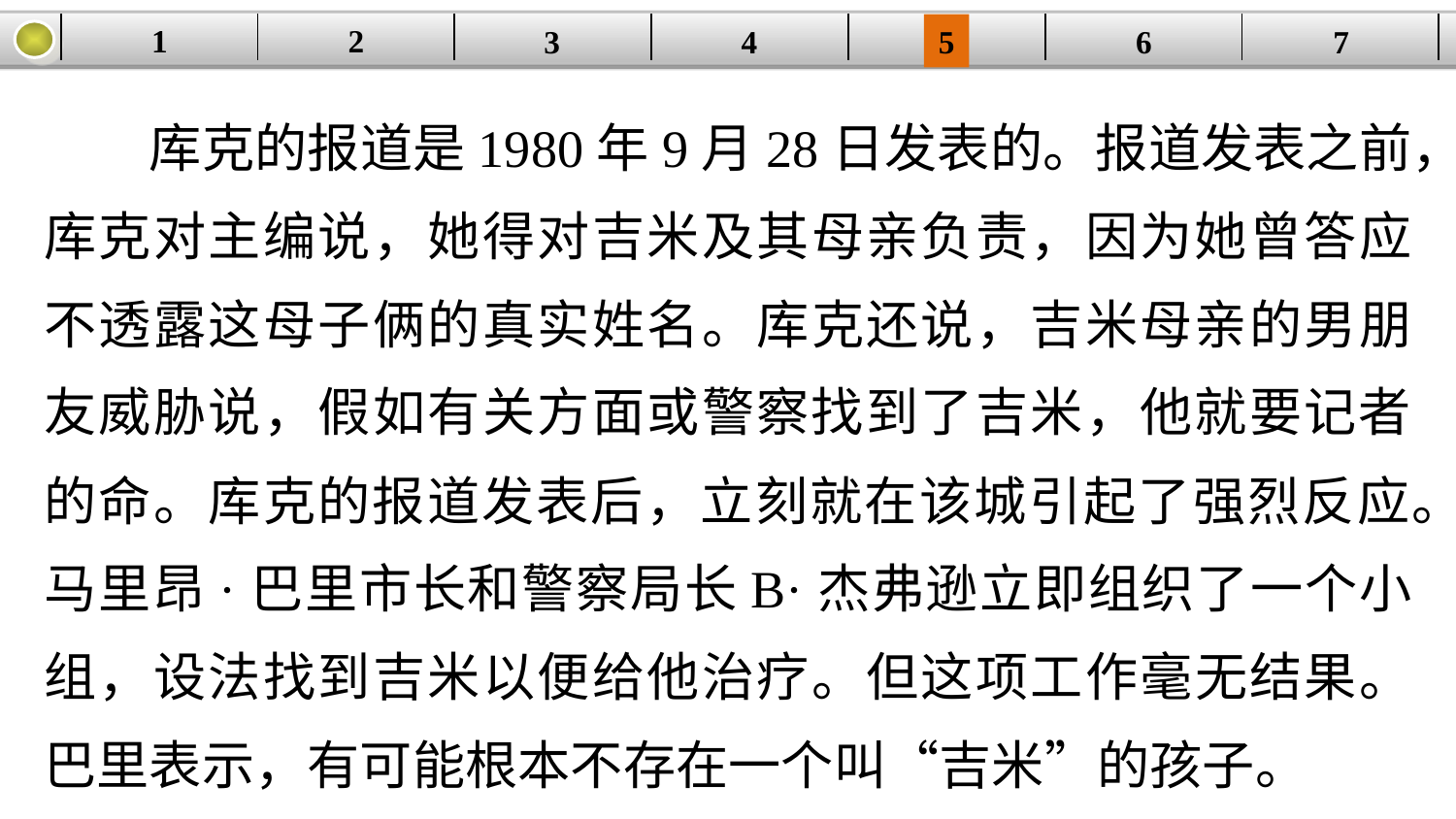

1
2
|  |  |  |  |  |  |  |
| --- | --- | --- | --- | --- | --- | --- |
3
4
5
6
7

库克的报道是1980年9月28日发表的。报道发表之前，库克对主编说，她得对吉米及其母亲负责，因为她曾答应不透露这母子俩的真实姓名。库克还说，吉米母亲的男朋友威胁说，假如有关方面或警察找到了吉米，他就要记者的命。库克的报道发表后，立刻就在该城引起了强烈反应。马里昂·巴里市长和警察局长B·杰弗逊立即组织了一个小组，设法找到吉米以便给他治疗。但这项工作毫无结果。巴里表示，有可能根本不存在一个叫“吉米”的孩子。